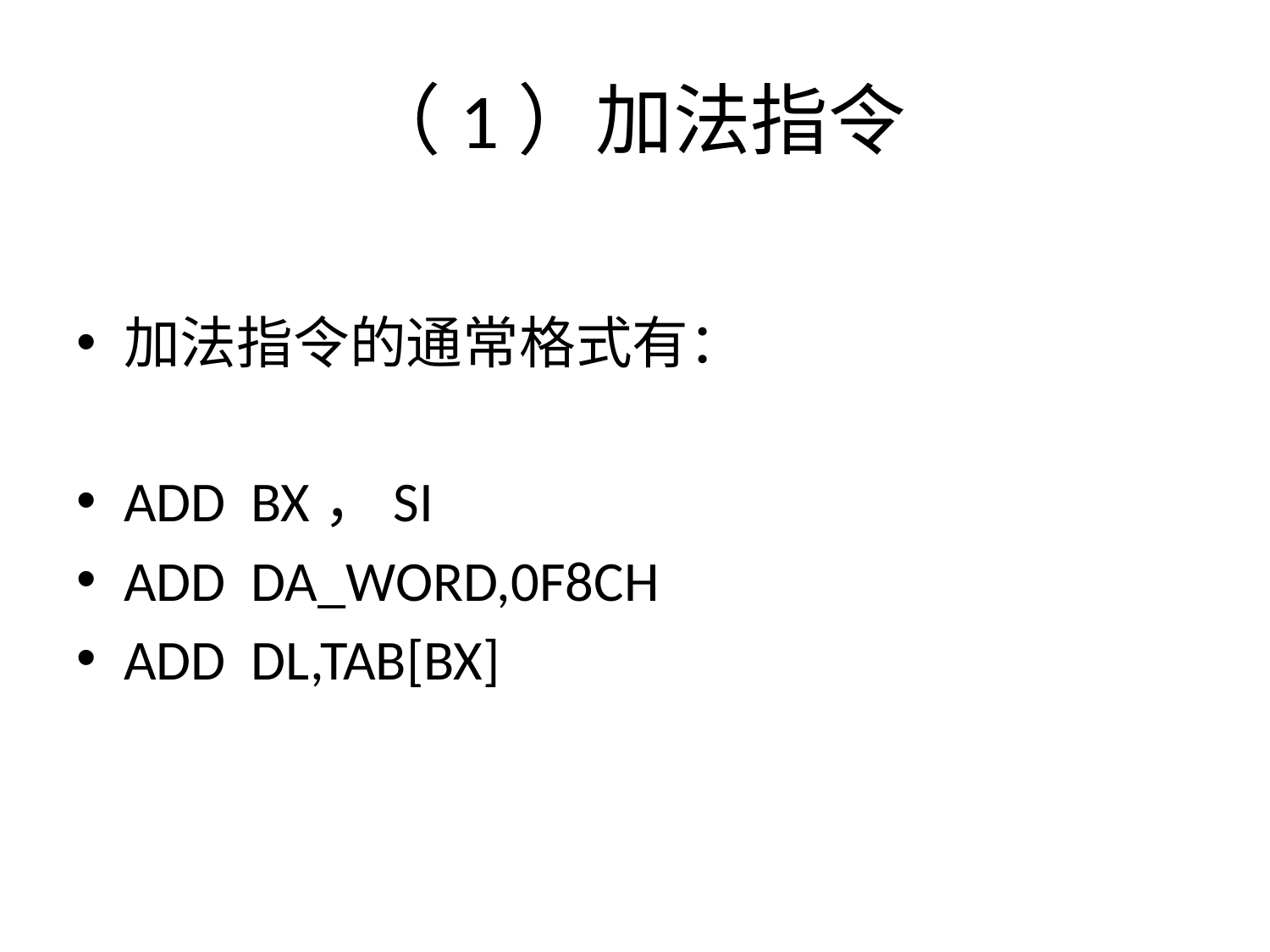

# （1）加法指令

加法指令的通常格式有：

ADD  BX，SI
ADD  DA_WORD,0F8CH
ADD  DL,TAB[BX]